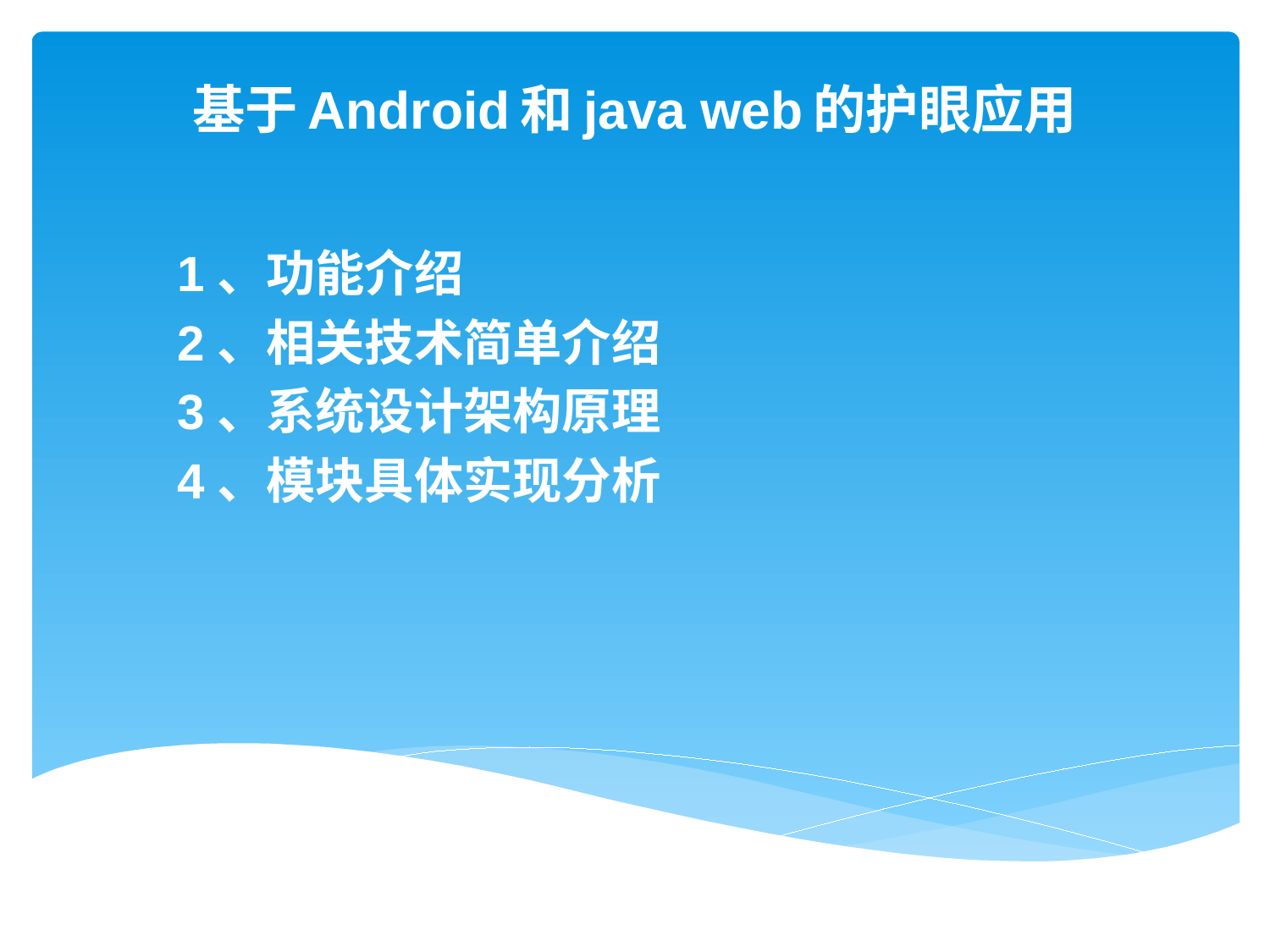

# 基于Android和java web的护眼应用
1、功能介绍
2、相关技术简单介绍
3、系统设计架构原理
4、模块具体实现分析